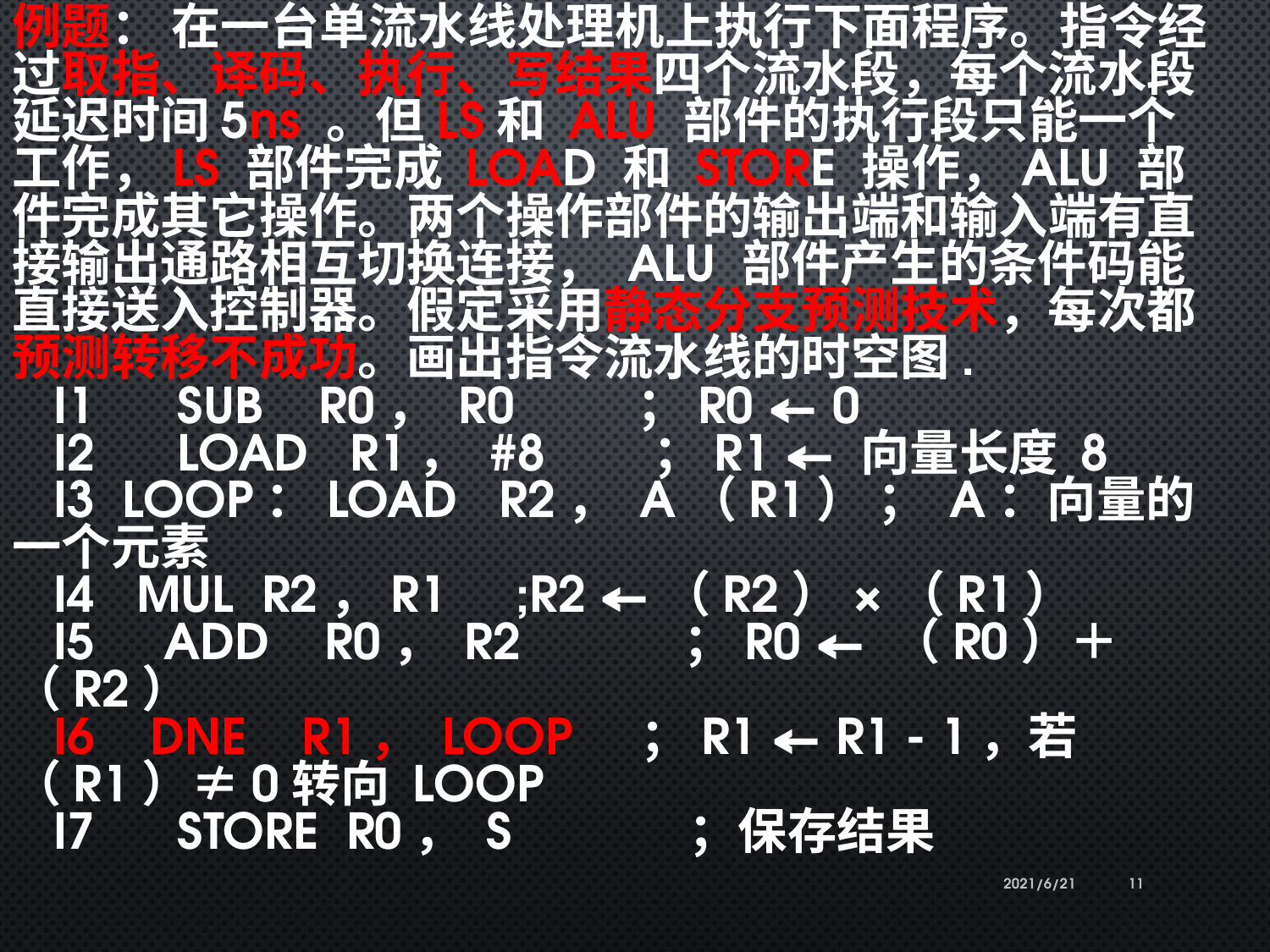

例题： 在一台单流水线处理机上执行下面程序。指令经过取指、译码、执行、写结果四个流水段，每个流水段延迟时间5ns 。但LS和 ALU 部件的执行段只能一个工作，LS 部件完成 LOAD 和 STORE 操作，ALU 部件完成其它操作。两个操作部件的输出端和输入端有直接输出通路相互切换连接， ALU 部件产生的条件码能直接送入控制器。假定采用静态分支预测技术，每次都预测转移不成功。画出指令流水线的时空图.
   I1      SUB    R0， R0        ；R0 ← 0
   I2      LOAD   R1， #8       ；R1 ← 向量长度 8
   I3  LOOP：LOAD   R2， A（R1） ； A：向量的一个元素
   I4   MUL  R2，R1     ;R2 ←（R2）×（R1）
   I5     ADD    R0， R2           ；R0 ← （R0）＋（R2）
   I6    DNE    R1， LOOP    ；R1 ← R1 - 1，若（R1）≠0转向 LOOP
   I7      STORE  R0， S            ；保存结果

2021/6/21
11